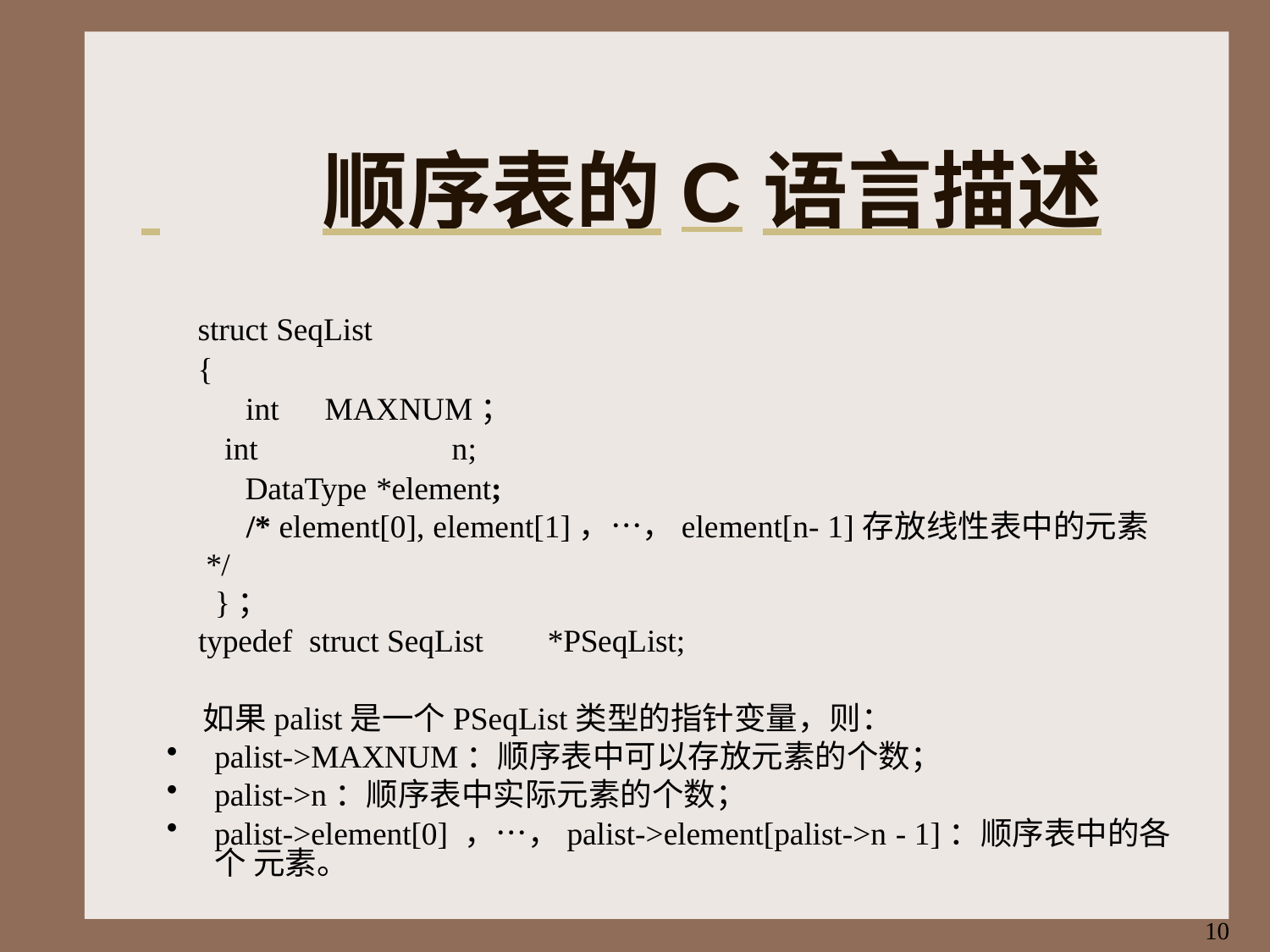

# 顺序表的C语言描述
struct SeqList
{
      int	MAXNUM；
   int		n;
      DataType *element;
     /* element[0], element[1]，…，element[n- 1]存放线性表中的元素*/
      }；
    typedef  struct SeqList	*PSeqList;

    如果palist是一个PSeqList类型的指针变量，则：
palist->MAXNUM：顺序表中可以存放元素的个数；
palist->n：顺序表中实际元素的个数；
palist->element[0] ，…，palist->element[palist->n - 1]：顺序表中的各个 元素。
10